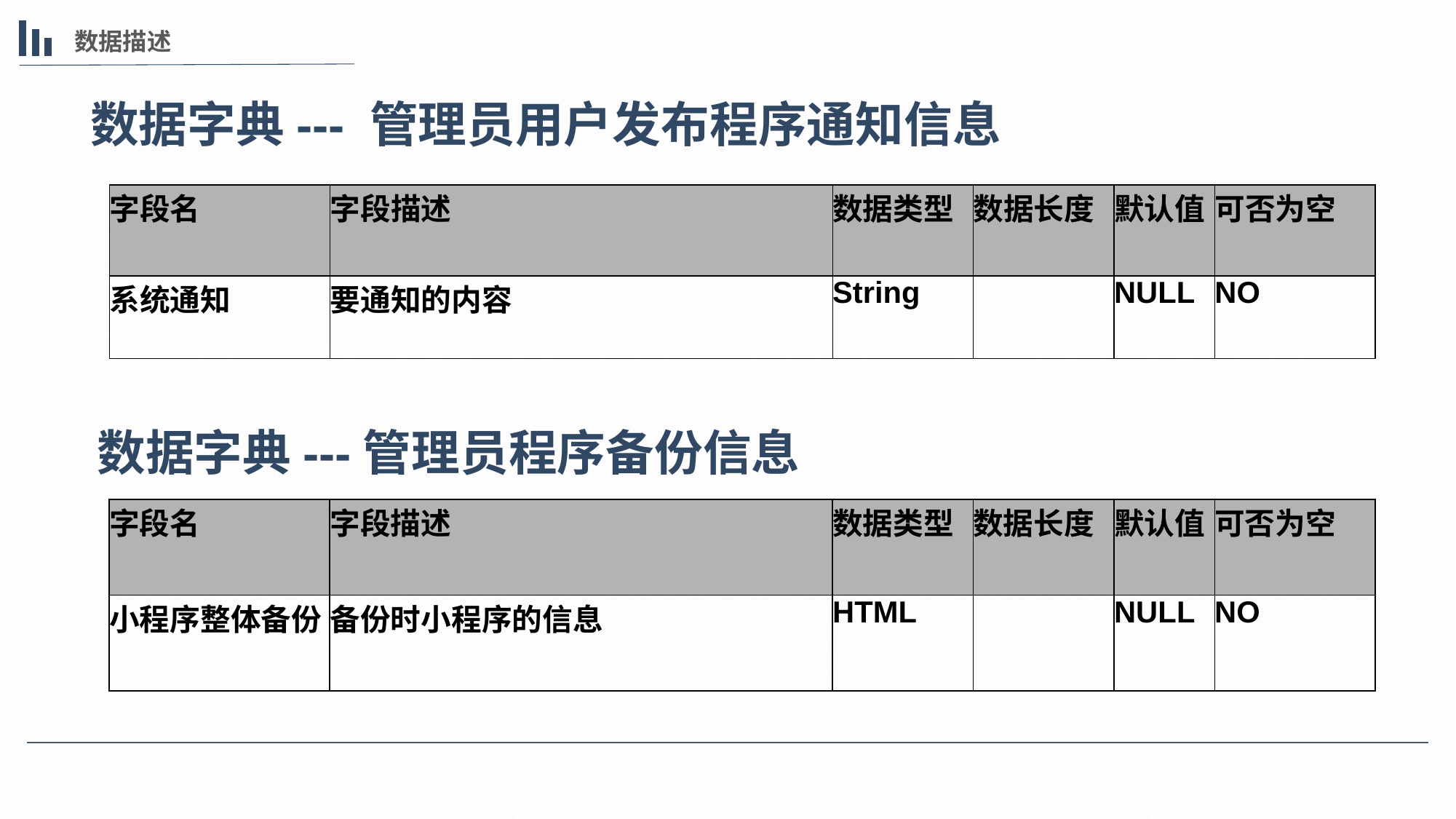

数据描述

数据字典--- 管理员用户发布程序通知信息

| 字段名 | 字段描述 | 数据类型 | 数据长度 | 默认值 | 可否为空 |
| --- | --- | --- | --- | --- | --- |
| 系统通知 | 要通知的内容 | String |  | NULL | NO |
数据字典---管理员程序备份信息
| 字段名 | 字段描述 | 数据类型 | 数据长度 | 默认值 | 可否为空 |
| --- | --- | --- | --- | --- | --- |
| 小程序整体备份 | 备份时小程序的信息 | HTML |  | NULL | NO |